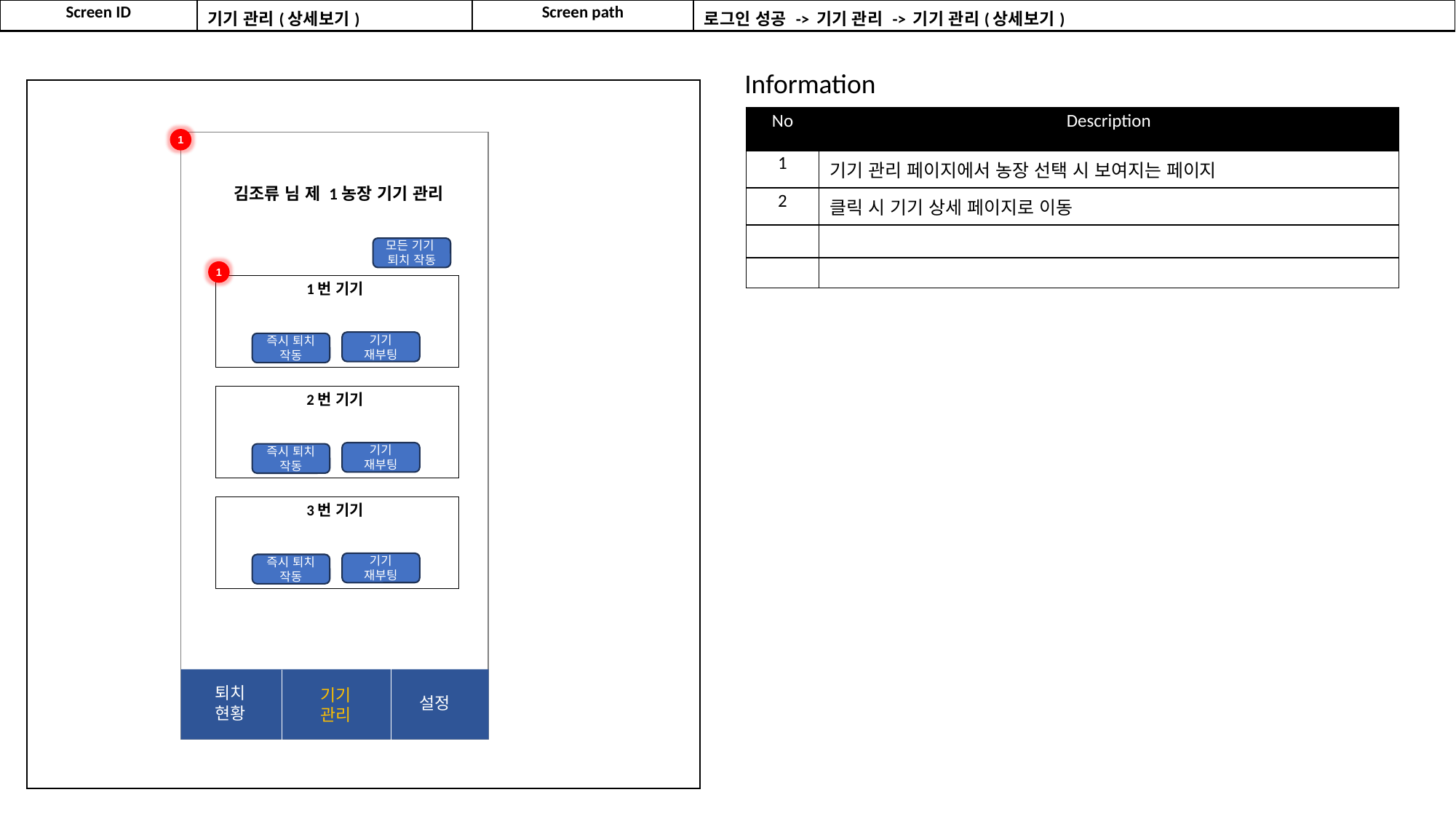

| Screen ID | 기기 관리(상세보기) | Screen path | 로그인 성공 -> 기기 관리 -> 기기 관리(상세보기) |
| --- | --- | --- | --- |
Information

| No | Description |
| --- | --- |
| 1 | 기기 관리 페이지에서 농장 선택 시 보여지는 페이지 |
| 2 | 클릭 시 기기 상세 페이지로 이동 |
|  |  |
|  |  |
1

김조류 님 제 1농장 기기 관리
퇴치 조류
모든 기기
퇴치 작동
1

1번 기기

기기
재부팅
즉시 퇴치
작동
2번 기기

기기
재부팅
즉시 퇴치
작동
3번 기기

기기
재부팅
즉시 퇴치
작동

퇴치현황
기기관리
설정